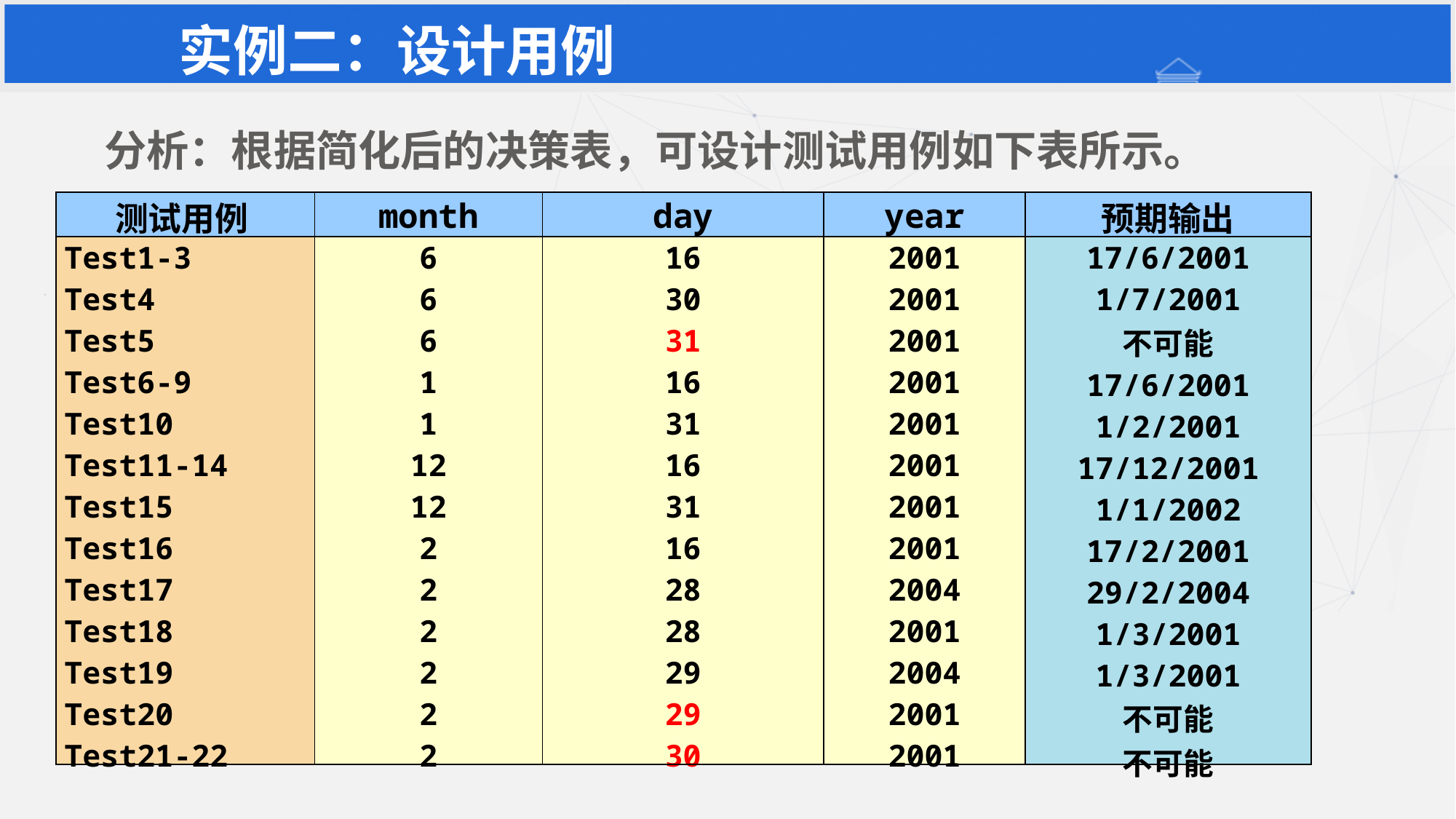

实例二：设计用例
分析：根据简化后的决策表，可设计测试用例如下表所示。

| 测试用例 | month | day | year | 预期输出 |
| --- | --- | --- | --- | --- |
| Test1-3 Test4 Test5 Test6-9 Test10 Test11-14 Test15 Test16 Test17 Test18 Test19 Test20 Test21-22 | 6 6 6 1 1 12 12 2 2 2 2 2 2 | 16 30 31 16 31 16 31 16 28 28 29 29 30 | 2001 2001 2001 2001 2001 2001 2001 2001 2004 2001 2004 2001 2001 | 17/6/2001 1/7/2001 不可能 17/6/2001 1/2/2001 17/12/2001 1/1/2002 17/2/2001 29/2/2004 1/3/2001 1/3/2001 不可能 不可能 |